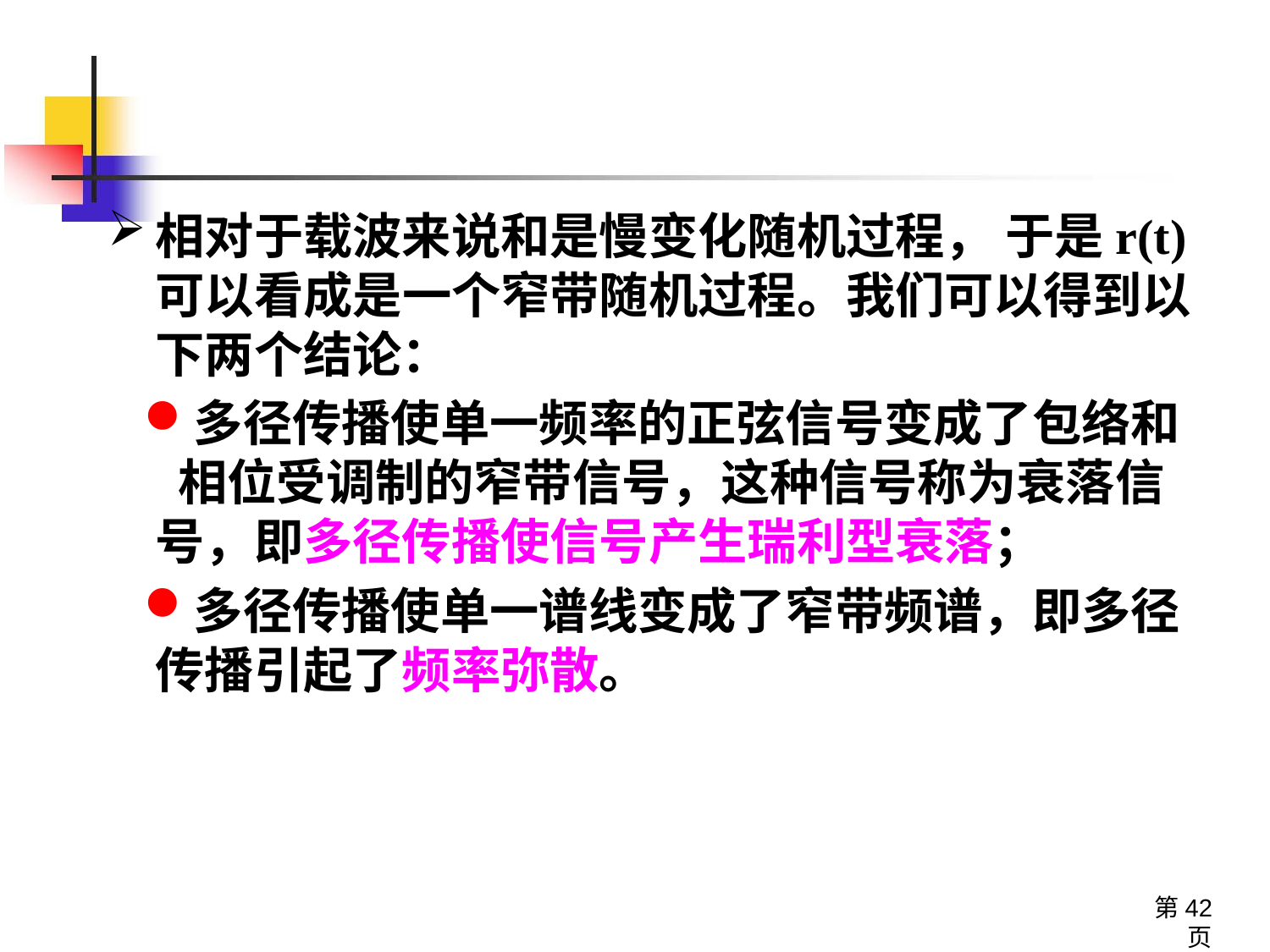

相对于载波来说和是慢变化随机过程， 于是r(t)可以看成是一个窄带随机过程。我们可以得到以下两个结论：
多径传播使单一频率的正弦信号变成了包络和    相位受调制的窄带信号，这种信号称为衰落信号，即多径传播使信号产生瑞利型衰落；
多径传播使单一谱线变成了窄带频谱，即多径传播引起了频率弥散。
第42页